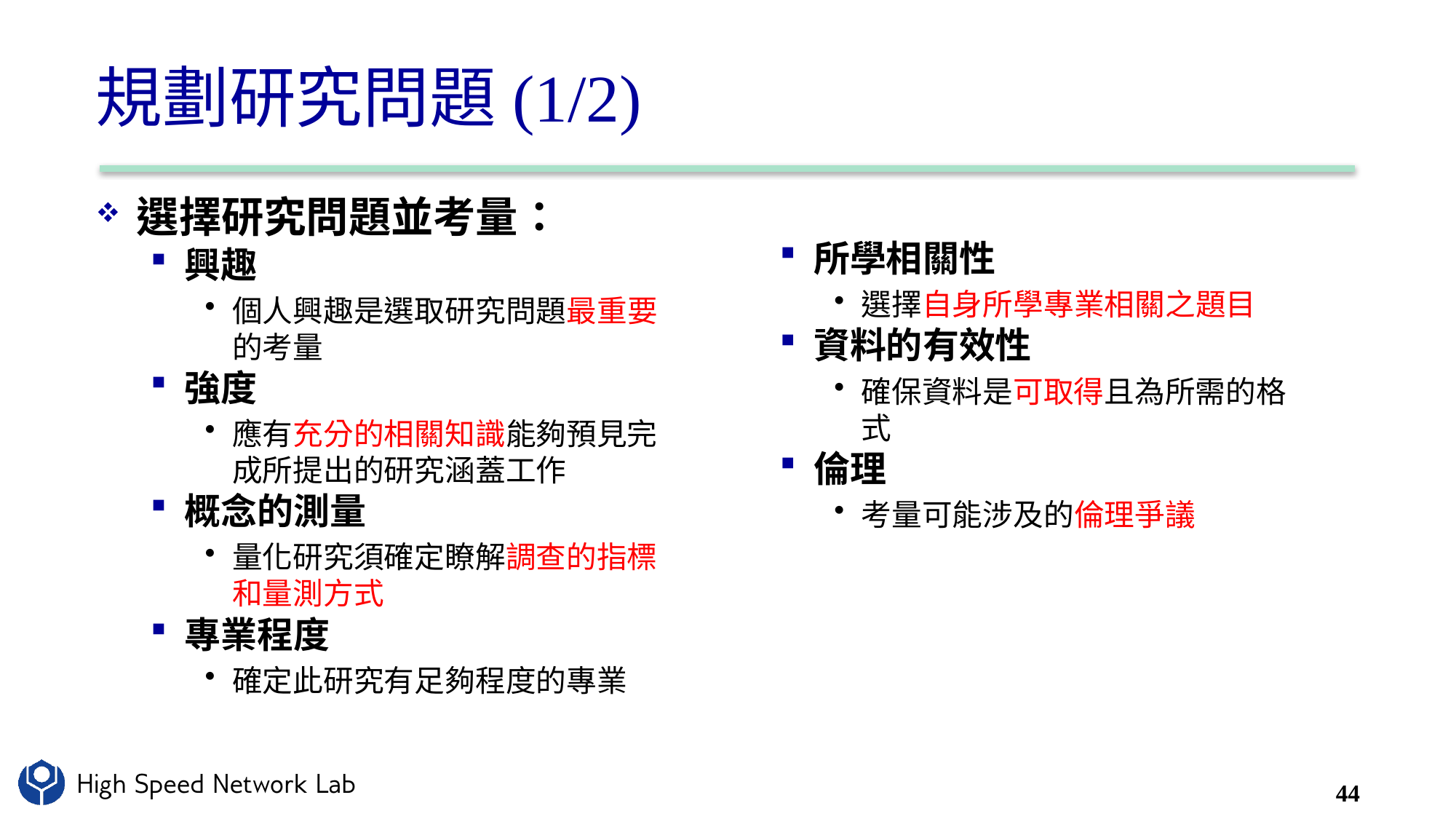

# 規劃研究問題(1/2)
選擇研究問題並考量：
興趣
個人興趣是選取研究問題最重要的考量
強度
應有充分的相關知識能夠預見完成所提出的研究涵蓋工作
概念的測量
量化研究須確定瞭解調查的指標和量測方式
專業程度
確定此研究有足夠程度的專業

所學相關性
選擇自身所學專業相關之題目
資料的有效性
確保資料是可取得且為所需的格式
倫理
考量可能涉及的倫理爭議
44